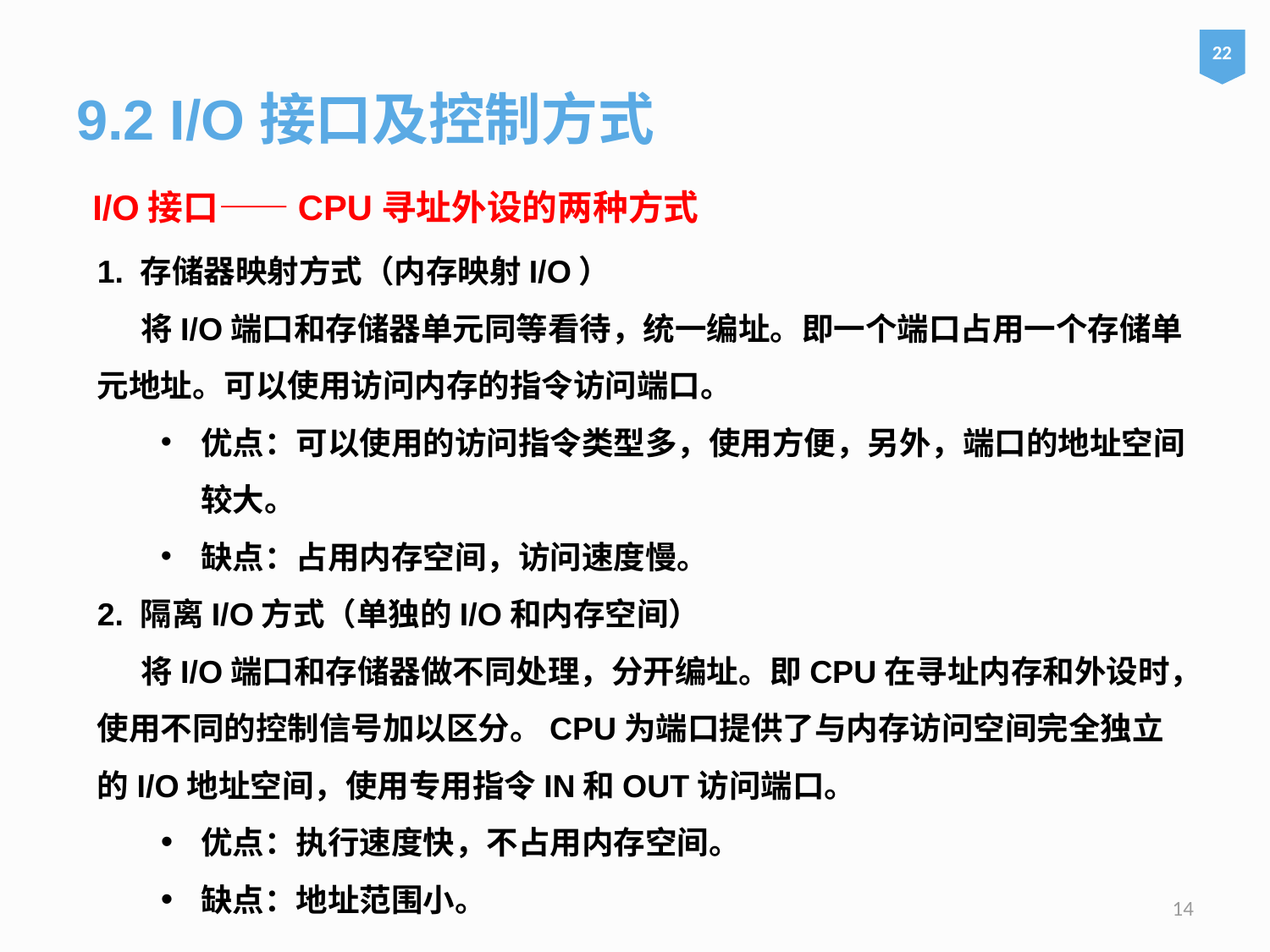

22
9.2 I/O接口及控制方式
I/O接口——CPU寻址外设的两种方式
1. 存储器映射方式（内存映射I/O）
     将I/O端口和存储器单元同等看待，统一编址。即一个端口占用一个存储单元地址。可以使用访问内存的指令访问端口。
优点：可以使用的访问指令类型多，使用方便，另外，端口的地址空间较大。
缺点：占用内存空间，访问速度慢。
2. 隔离I/O方式（单独的I/O和内存空间）
     将I/O端口和存储器做不同处理，分开编址。即CPU在寻址内存和外设时，使用不同的控制信号加以区分。CPU为端口提供了与内存访问空间完全独立的I/O地址空间，使用专用指令IN和OUT访问端口。
优点：执行速度快，不占用内存空间。
缺点：地址范围小。
14